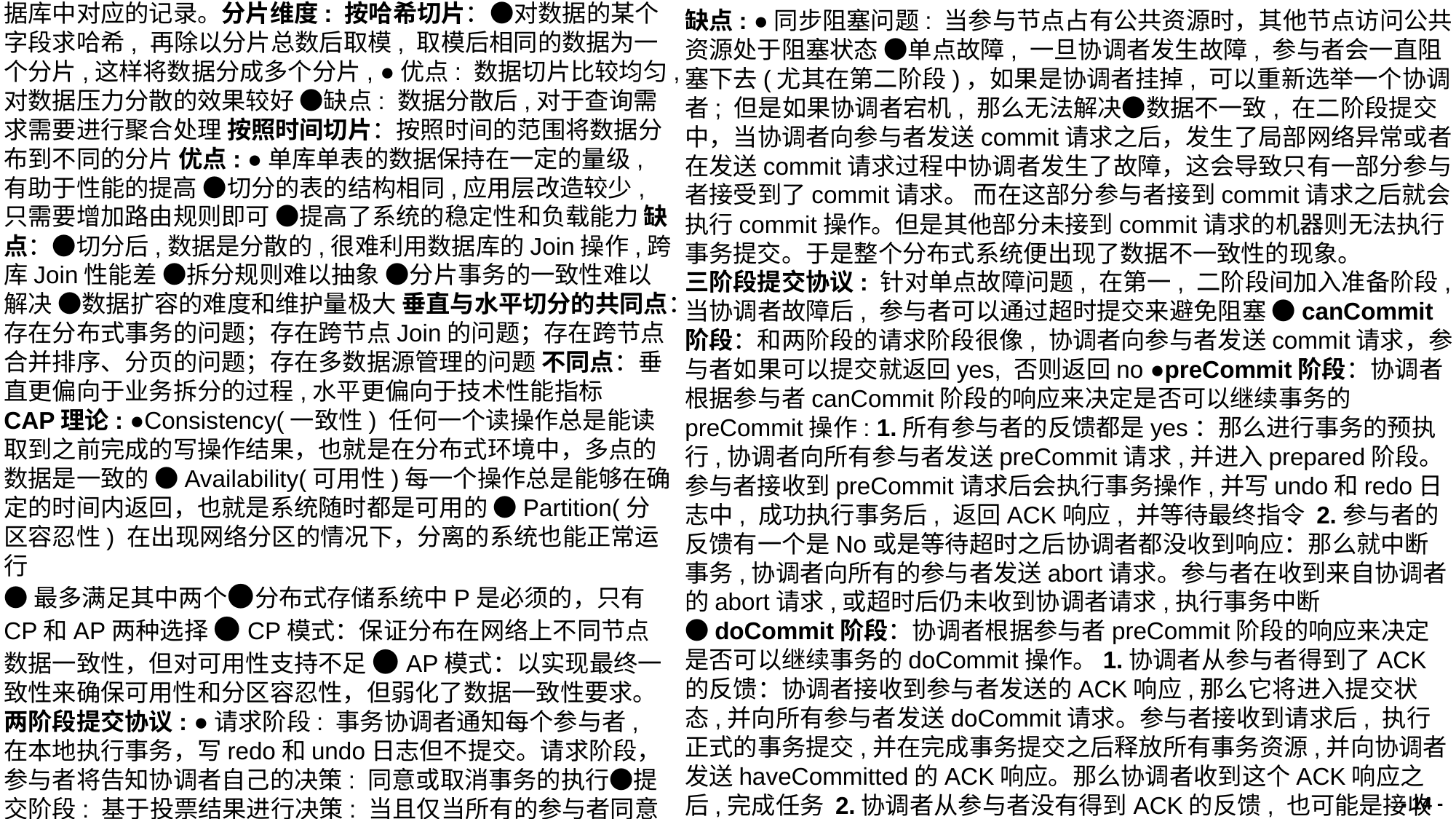

据库中对应的记录。分片维度: 按哈希切片：●对数据的某个字段求哈希, 再除以分片总数后取模, 取模后相同的数据为一个分片,这样将数据分成多个分片, ●优点: 数据切片比较均匀,对数据压力分散的效果较好 ●缺点: 数据分散后,对于查询需求需要进行聚合处理 按照时间切片：按照时间的范围将数据分布到不同的分片 优点: ●单库单表的数据保持在一定的量级,有助于性能的提高 ●切分的表的结构相同,应用层改造较少,只需要增加路由规则即可 ●提高了系统的稳定性和负载能力 缺点：●切分后,数据是分散的,很难利用数据库的Join操作,跨库Join性能差 ●拆分规则难以抽象 ●分片事务的一致性难以解决 ●数据扩容的难度和维护量极大 垂直与水平切分的共同点：存在分布式事务的问题；存在跨节点Join的问题；存在跨节点合并排序、分页的问题；存在多数据源管理的问题 不同点：垂直更偏向于业务拆分的过程,水平更偏向于技术性能指标
CAP理论: ●Consistency(一致性) 任何一个读操作总是能读取到之前完成的写操作结果，也就是在分布式环境中，多点的数据是一致的 ●Availability(可用性)每一个操作总是能够在确定的时间内返回，也就是系统随时都是可用的 ●Partition(分区容忍性) 在出现网络分区的情况下，分离的系统也能正常运行
●最多满足其中两个●分布式存储系统中P是必须的，只有CP和AP两种选择 ●CP模式：保证分布在网络上不同节点数据一致性，但对可用性支持不足 ●AP模式：以实现最终一致性来确保可用性和分区容忍性，但弱化了数据一致性要求。两阶段提交协议: ●请求阶段: 事务协调者通知每个参与者, 在本地执行事务，写redo和undo日志但不提交。请求阶段，参与者将告知协调者自己的决策: 同意或取消事务的执行●提交阶段: 基于投票结果进行决策: 当且仅当所有的参与者同意提交事务，协调者才通知所有的参与者提交事务，否则通知所有的参与者取消事务

缺点: ●同步阻塞问题: 当参与节点占有公共资源时，其他节点访问公共资源处于阻塞状态 ●单点故障, 一旦协调者发生故障, 参与者会一直阻塞下去(尤其在第二阶段)，如果是协调者挂掉, 可以重新选举一个协调者; 但是如果协调者宕机, 那么无法解决●数据不一致, 在二阶段提交中，当协调者向参与者发送commit请求之后，发生了局部网络异常或者在发送commit请求过程中协调者发生了故障，这会导致只有一部分参与者接受到了commit请求。 而在这部分参与者接到commit请求之后就会执行commit操作。但是其他部分未接到commit请求的机器则无法执行事务提交。于是整个分布式系统便出现了数据不一致性的现象。
三阶段提交协议: 针对单点故障问题, 在第一, 二阶段间加入准备阶段,当协调者故障后, 参与者可以通过超时提交来避免阻塞 ●canCommit阶段：和两阶段的请求阶段很像, 协调者向参与者发送commit请求，参与者如果可以提交就返回yes, 否则返回no ●preCommit阶段：协调者根据参与者canCommit阶段的响应来决定是否可以继续事务的preCommit操作: 1.所有参与者的反馈都是yes：那么进行事务的预执行,协调者向所有参与者发送preCommit请求,并进入prepared阶段。参与者接收到preCommit请求后会执行事务操作,并写undo和redo日志中, 成功执行事务后, 返回ACK响应, 并等待最终指令 2.参与者的反馈有一个是No或是等待超时之后协调者都没收到响应：那么就中断事务,协调者向所有的参与者发送abort请求。参与者在收到来自协调者的abort请求,或超时后仍未收到协调者请求,执行事务中断 ●doCommit阶段：协调者根据参与者preCommit阶段的响应来决定是否可以继续事务的doCommit操作。1.协调者从参与者得到了ACK的反馈：协调者接收到参与者发送的ACK响应,那么它将进入提交状态,并向所有参与者发送doCommit请求。参与者接收到请求后, 执行正式的事务提交,并在完成事务提交之后释放所有事务资源,并向协调者发送haveCommitted的ACK响应。那么协调者收到这个ACK响应之后,完成任务 2.协调者从参与者没有得到ACK的反馈, 也可能是接收者发送的不是ACK响应,也可能是响应超时：执行事务中断